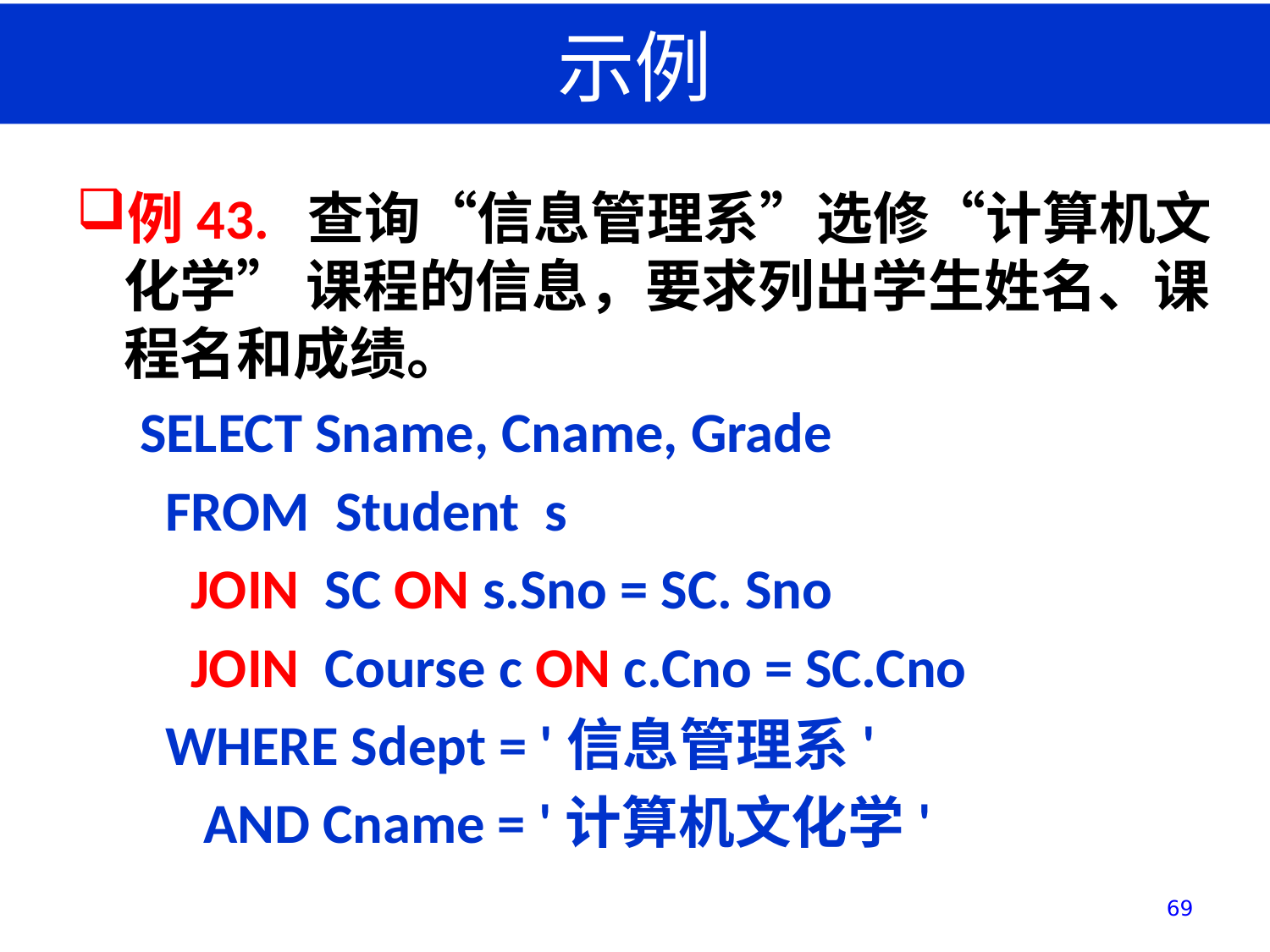

# 示例
例43.  查询“信息管理系”选修“计算机文化学” 课程的信息，要求列出学生姓名、课程名和成绩。
SELECT Sname, Cname, Grade
  FROM  Student  s
    JOIN  SC ON s.Sno = SC. Sno
    JOIN  Course c ON c.Cno = SC.Cno
  WHERE Sdept = '信息管理系'
     AND Cname = '计算机文化学'
69